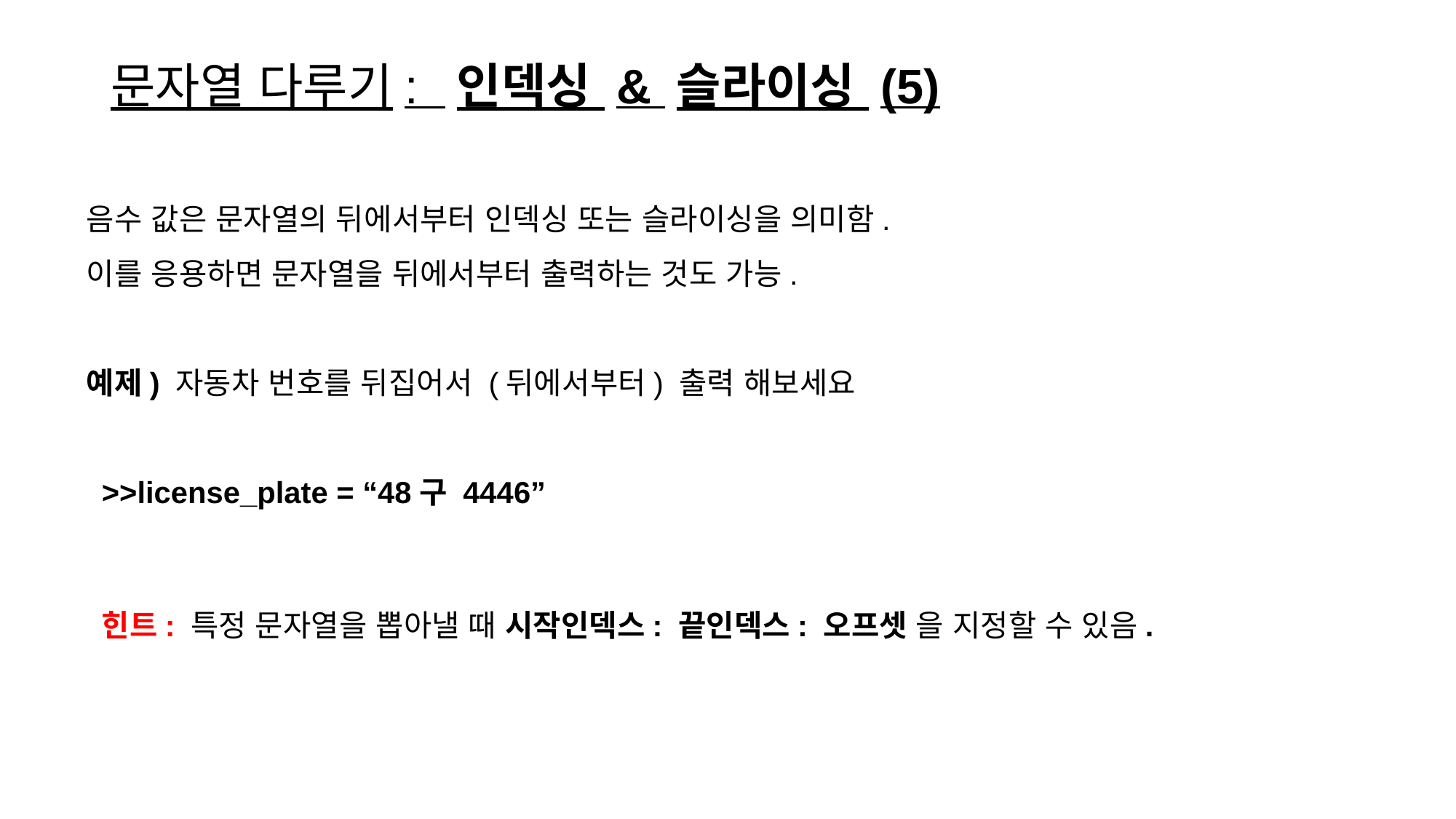

# 문자열 다루기:  인덱싱 & 슬라이싱 (5)
음수 값은 문자열의 뒤에서부터 인덱싱 또는 슬라이싱을 의미함.
이를 응용하면 문자열을 뒤에서부터 출력하는 것도 가능.

예제) 자동차 번호를 뒤집어서 (뒤에서부터) 출력 해보세요

>>license_plate = “48구 4446”

힌트: 특정 문자열을 뽑아낼 때 시작인덱스: 끝인덱스: 오프셋 을 지정할 수 있음.